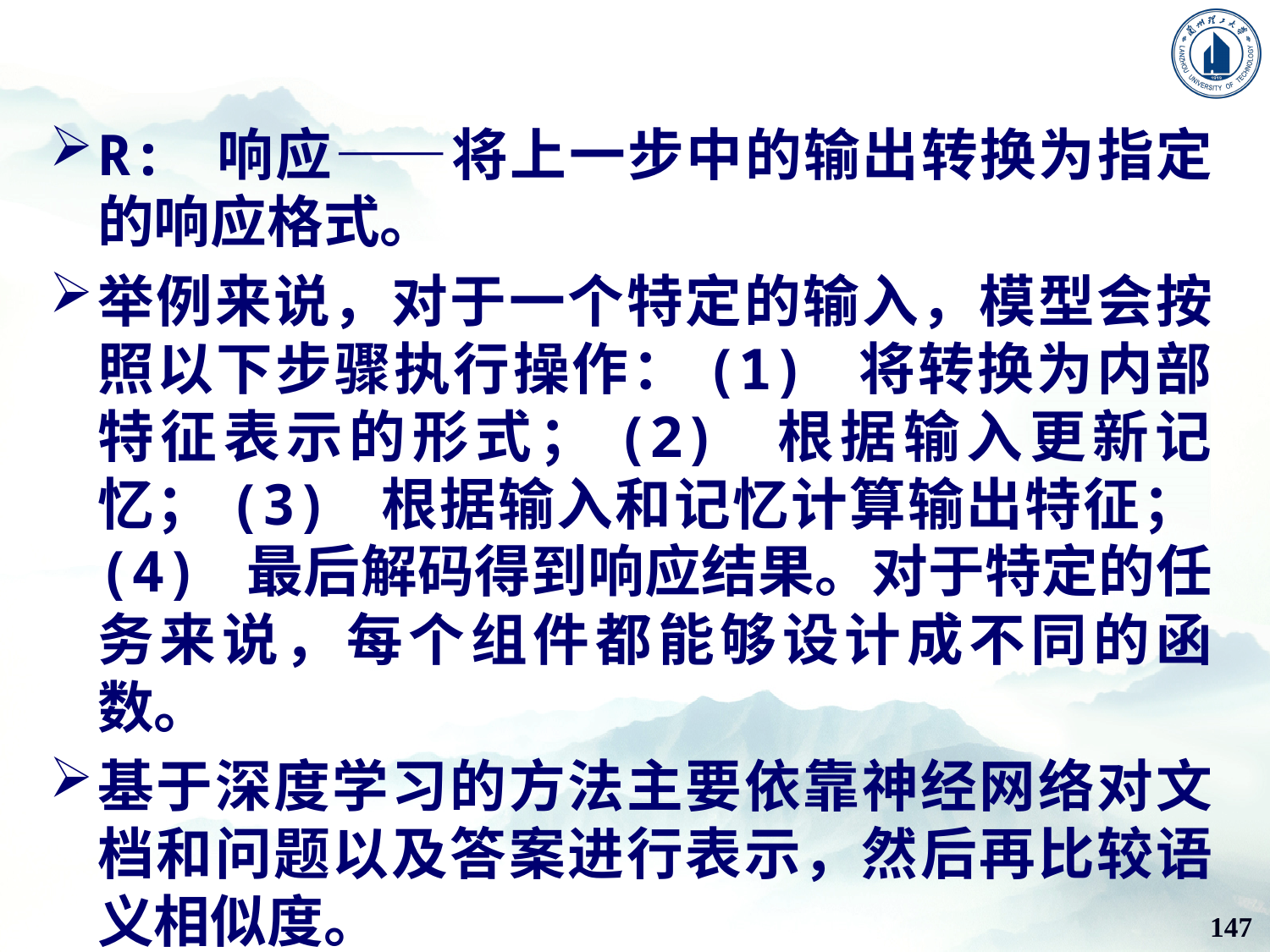

R: 响应——将上一步中的输出转换为指定的响应格式。
举例来说，对于一个特定的输入，模型会按照以下步骤执行操作：(1) 将转换为内部特征表示的形式；(2) 根据输入更新记忆；(3) 根据输入和记忆计算输出特征；(4) 最后解码得到响应结果。对于特定的任务来说，每个组件都能够设计成不同的函数。
基于深度学习的方法主要依靠神经网络对文档和问题以及答案进行表示，然后再比较语义相似度。

147